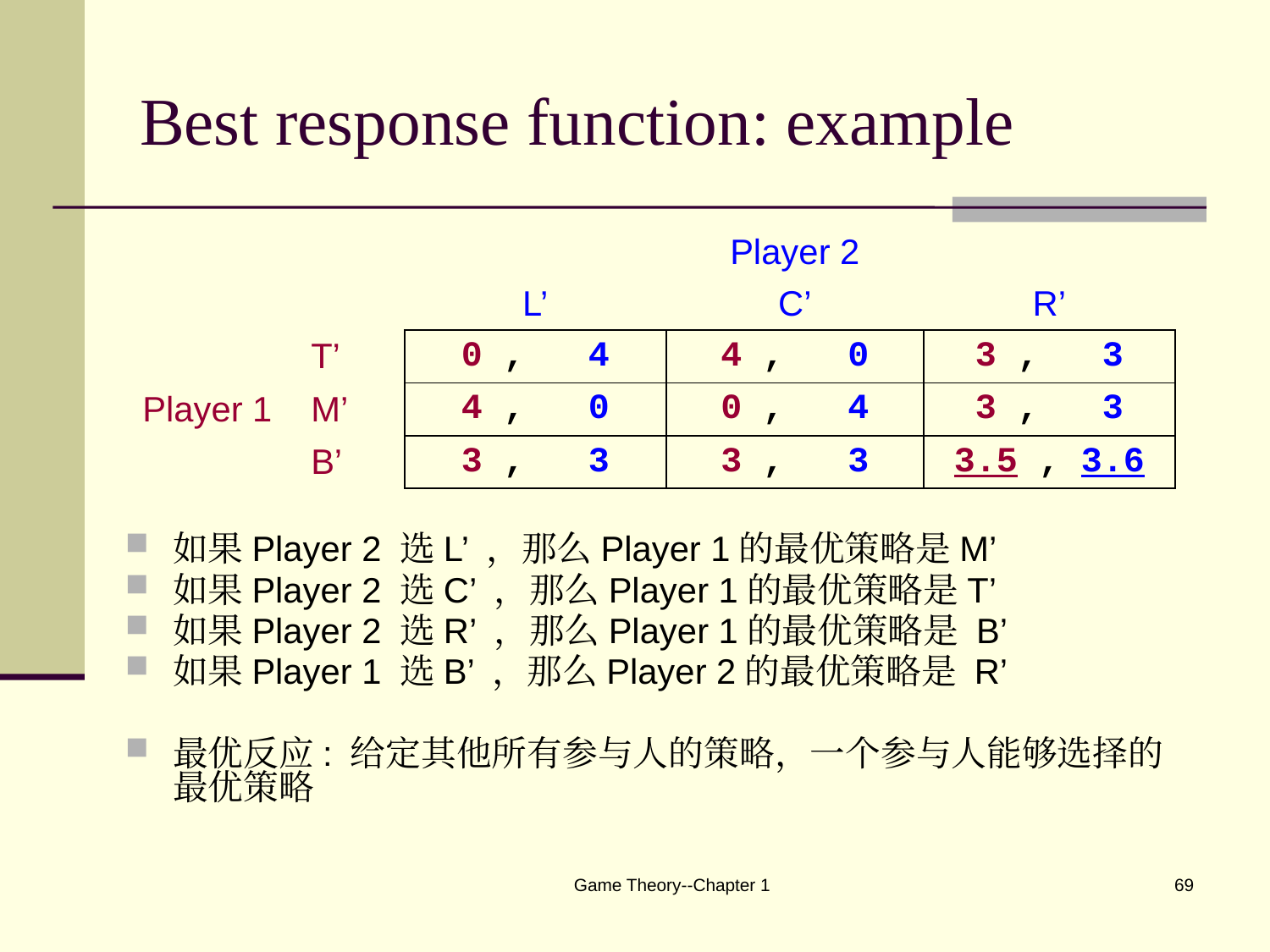

# Best response function: example
|  |  |  | Player 2 |  |
| --- | --- | --- | --- | --- |
|  |  | L’ | C’ | R’ |
| Player 1 | T’ | 0 , 4 | 4 , 0 | 3 , 3 |
|  | M’ | 4 , 0 | 0 , 4 | 3 , 3 |
|  | B’ | 3 , 3 | 3 , 3 | 3.5 , 3.6 |
如果Player 2 选L’ ，那么Player 1的最优策略是M’
如果Player 2 选C’ ，那么Player 1的最优策略是T’
如果Player 2 选R’ ，那么Player 1的最优策略是 B’
如果Player 1 选B’ ，那么Player 2的最优策略是 R’

最优反应: 给定其他所有参与人的策略，一个参与人能够选择的最优策略
Game Theory--Chapter 1
69